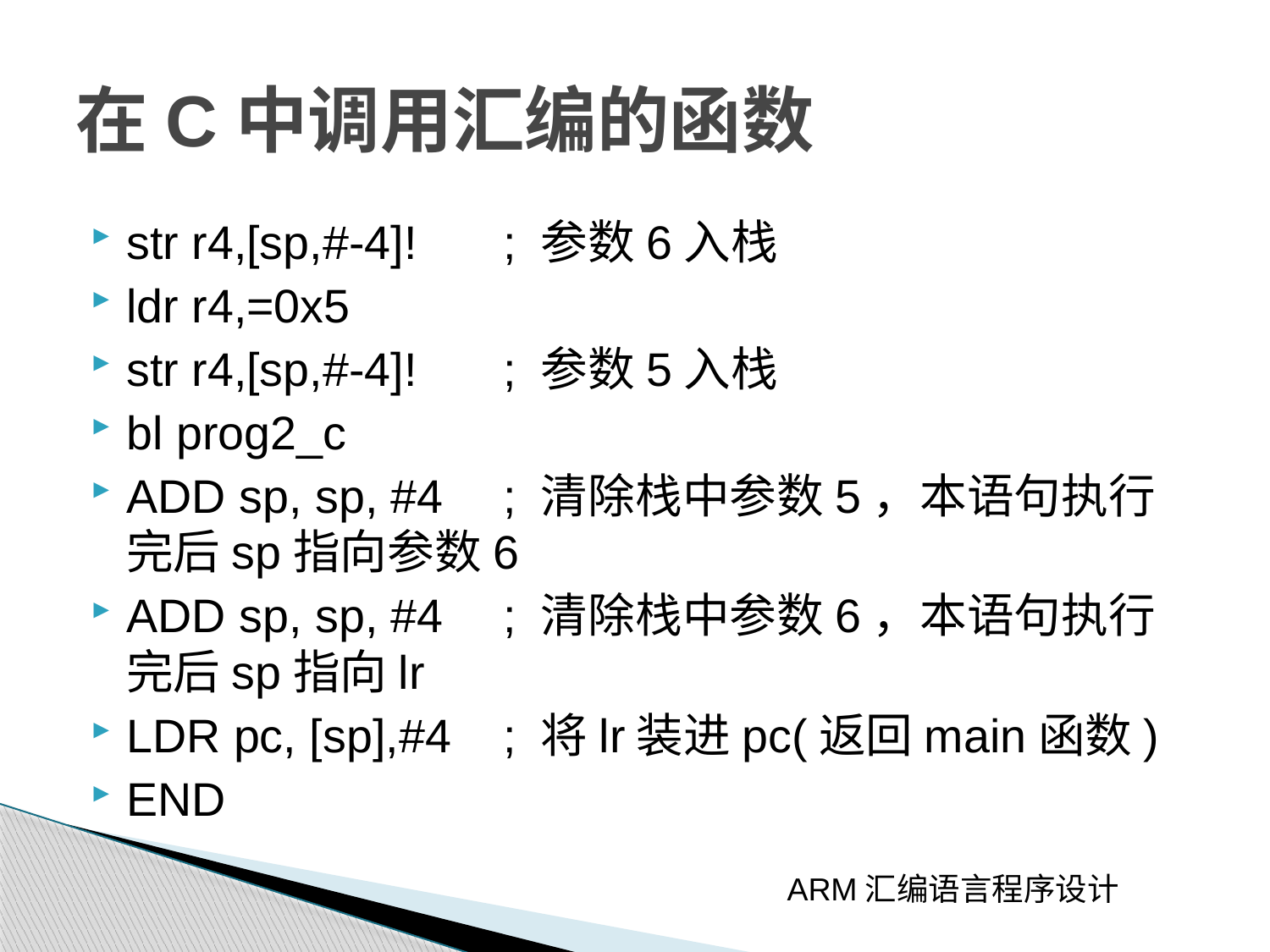

# 在C中调用汇编的函数
str r4,[sp,#-4]! 	; 参数6入栈
ldr r4,=0x5
str r4,[sp,#-4]! 	; 参数5入栈
bl prog2_c
ADD sp, sp, #4 	; 清除栈中参数5，本语句执行完后sp指向参数6
ADD sp, sp, #4 	; 清除栈中参数6，本语句执行完后sp指向lr
LDR pc, [sp],#4 	; 将lr装进pc(返回main函数)
END

         ARM汇编语言程序设计